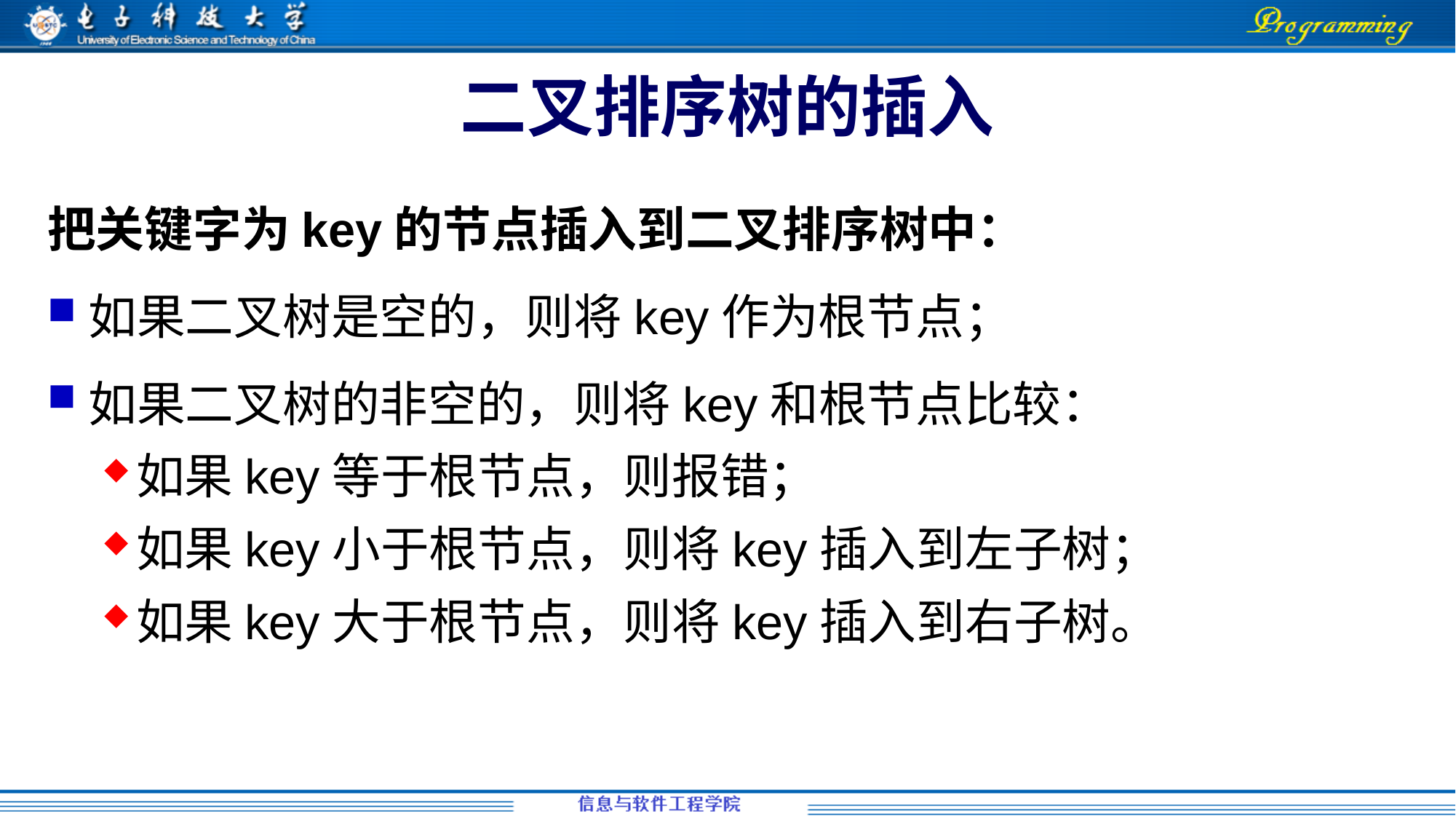

# 二叉排序树的插入
把关键字为key的节点插入到二叉排序树中：
如果二叉树是空的，则将key作为根节点；
如果二叉树的非空的，则将key和根节点比较：
如果key等于根节点，则报错；
如果key小于根节点，则将key插入到左子树；
如果key大于根节点，则将key插入到右子树。